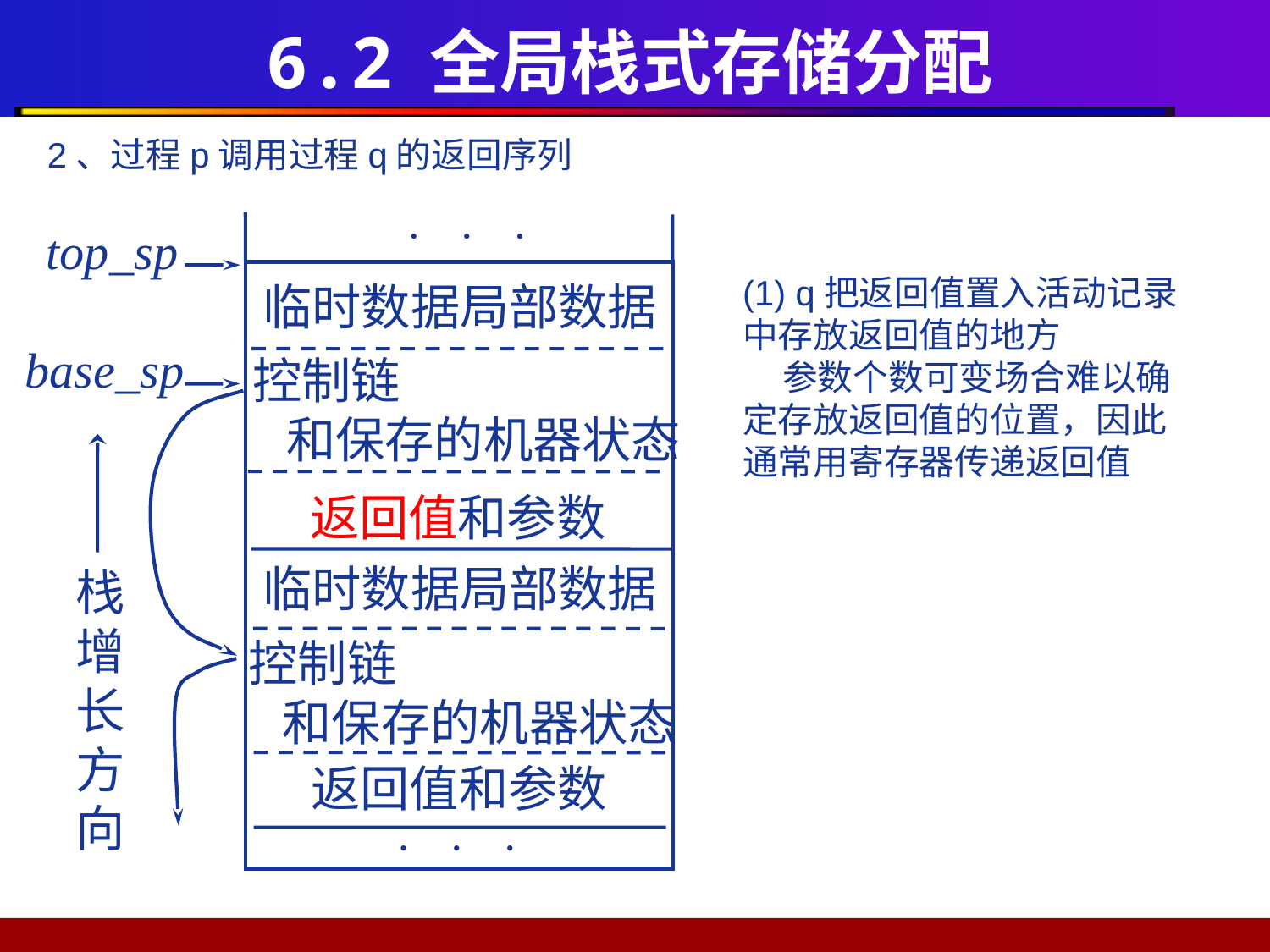

# 6.2 全局栈式存储分配
2、过程p调用过程q的返回序列
⋅  ⋅  ⋅
top_sp

临时数据局部数据
base_sp
控制链
  和保存的机器状态

返回值和参数
临时数据局部数据

栈
增
长
方
向
控制链
  和保存的机器状态

返回值和参数

⋅  ⋅  ⋅

(1) q把返回值置入活动记录中存放返回值的地方
    参数个数可变场合难以确定存放返回值的位置，因此通常用寄存器传递返回值